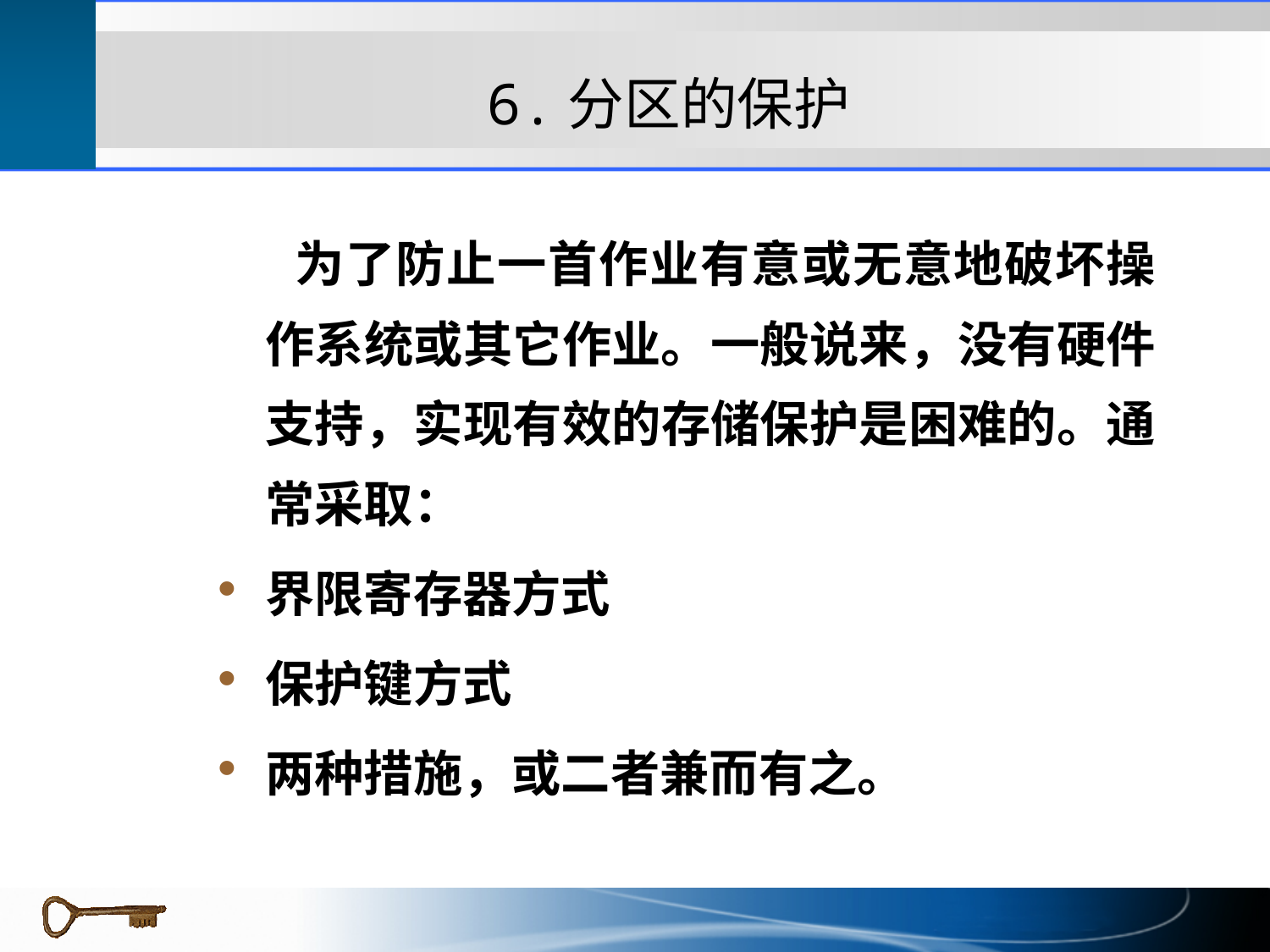

# 6.分区的保护
      为了防止一首作业有意或无意地破坏操作系统或其它作业。一般说来，没有硬件支持，实现有效的存储保护是困难的。通常采取：
界限寄存器方式
保护键方式
两种措施，或二者兼而有之。